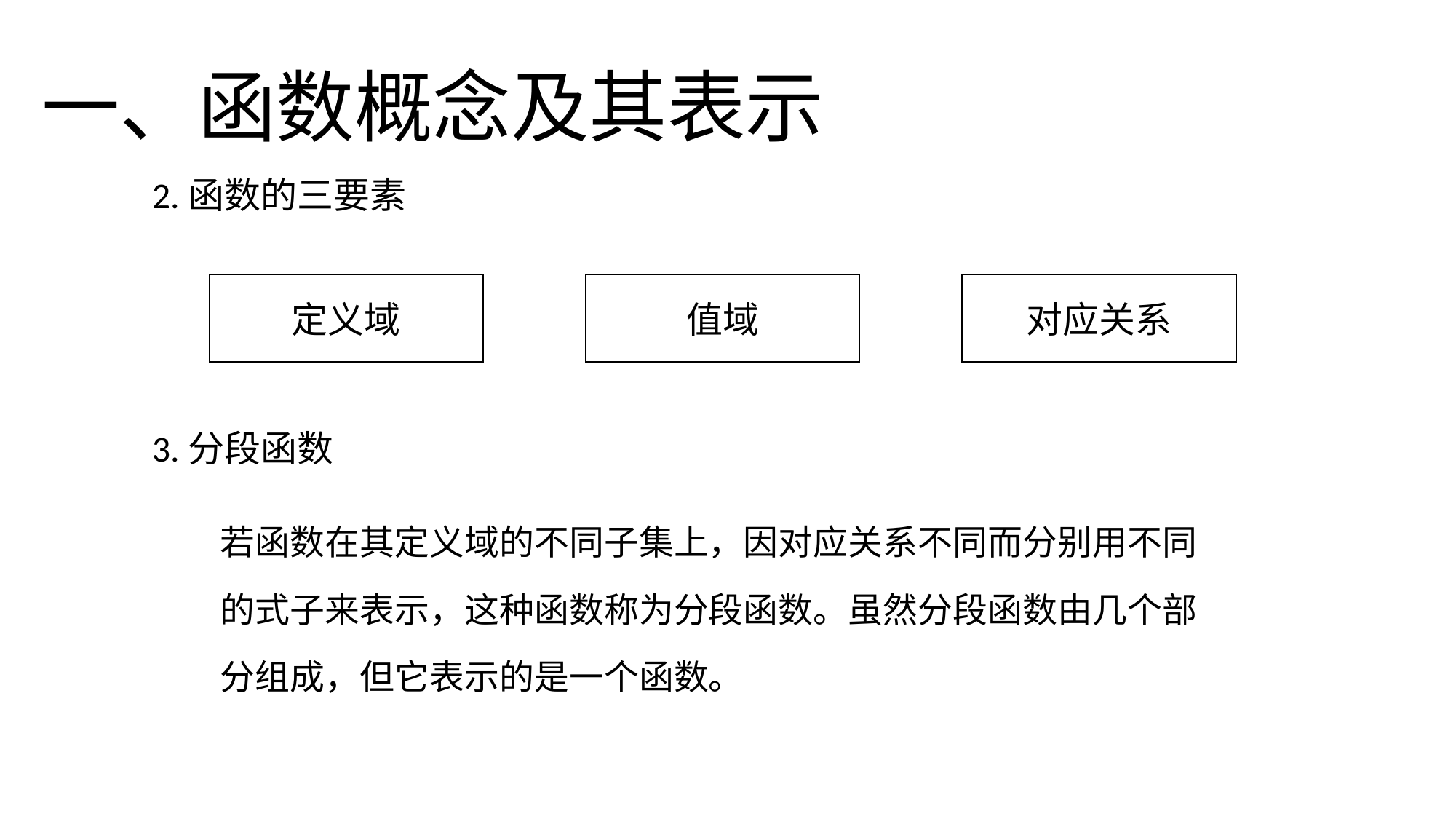

一、函数概念及其表示
2.函数的三要素
定义域
值域
对应关系
3.分段函数
若函数在其定义域的不同子集上，因对应关系不同而分别用不同的式子来表示，这种函数称为分段函数。虽然分段函数由几个部分组成，但它表示的是一个函数。